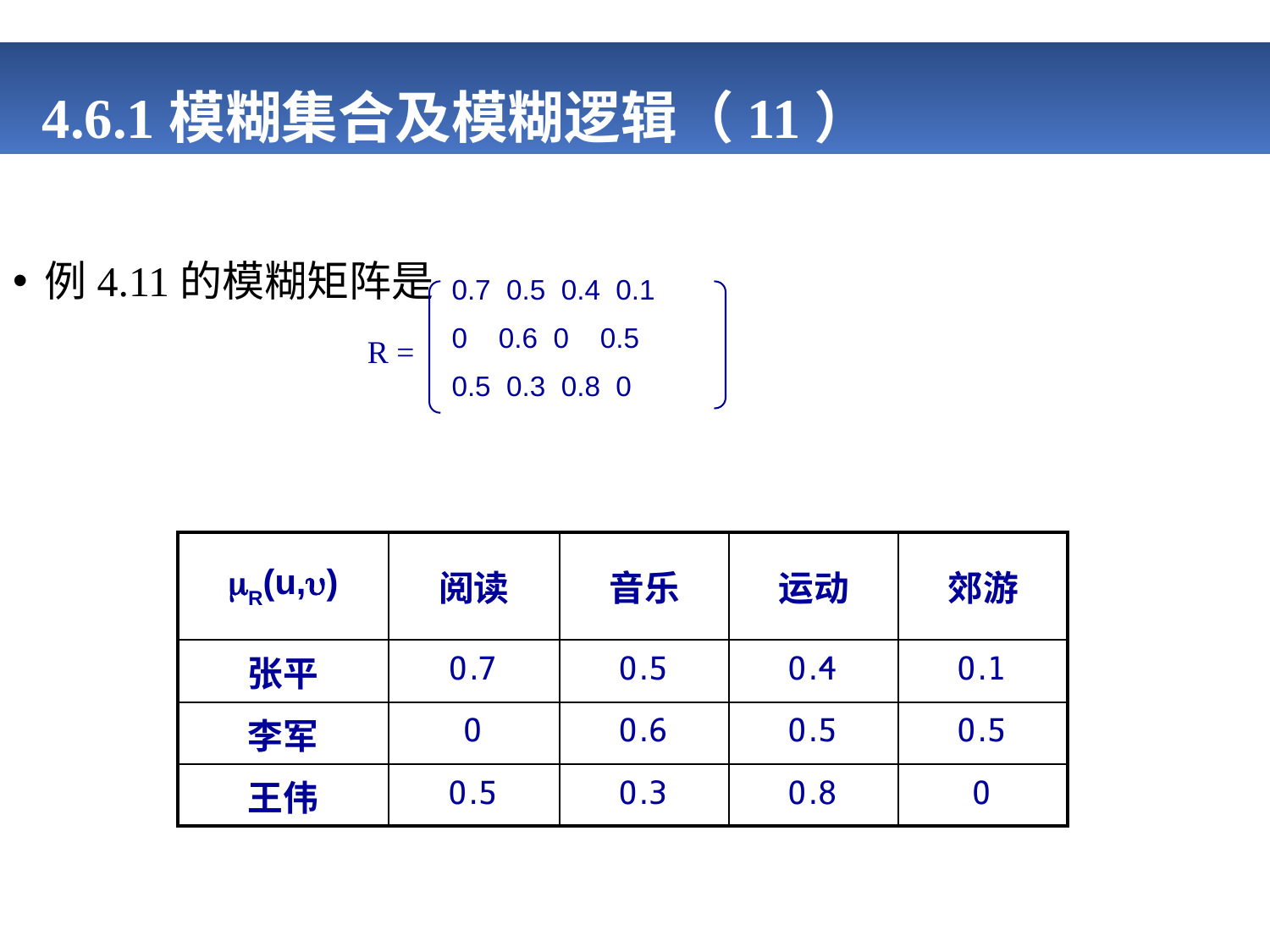

# 4.6.1模糊集合及模糊逻辑（11）
例4.11的模糊矩阵是
0.7  0.5  0.4  0.1
0    0.6  0    0.5
0.5  0.3  0.8  0

R =
| μR(u,υ) | 阅读 | 音乐 | 运动 | 郊游 |
| --- | --- | --- | --- | --- |
| 张平 | 0.7 | 0.5 | 0.4 | 0.1 |
| 李军 | 0 | 0.6 | 0.5 | 0.5 |
| 王伟 | 0.5 | 0.3 | 0.8 | 0 |